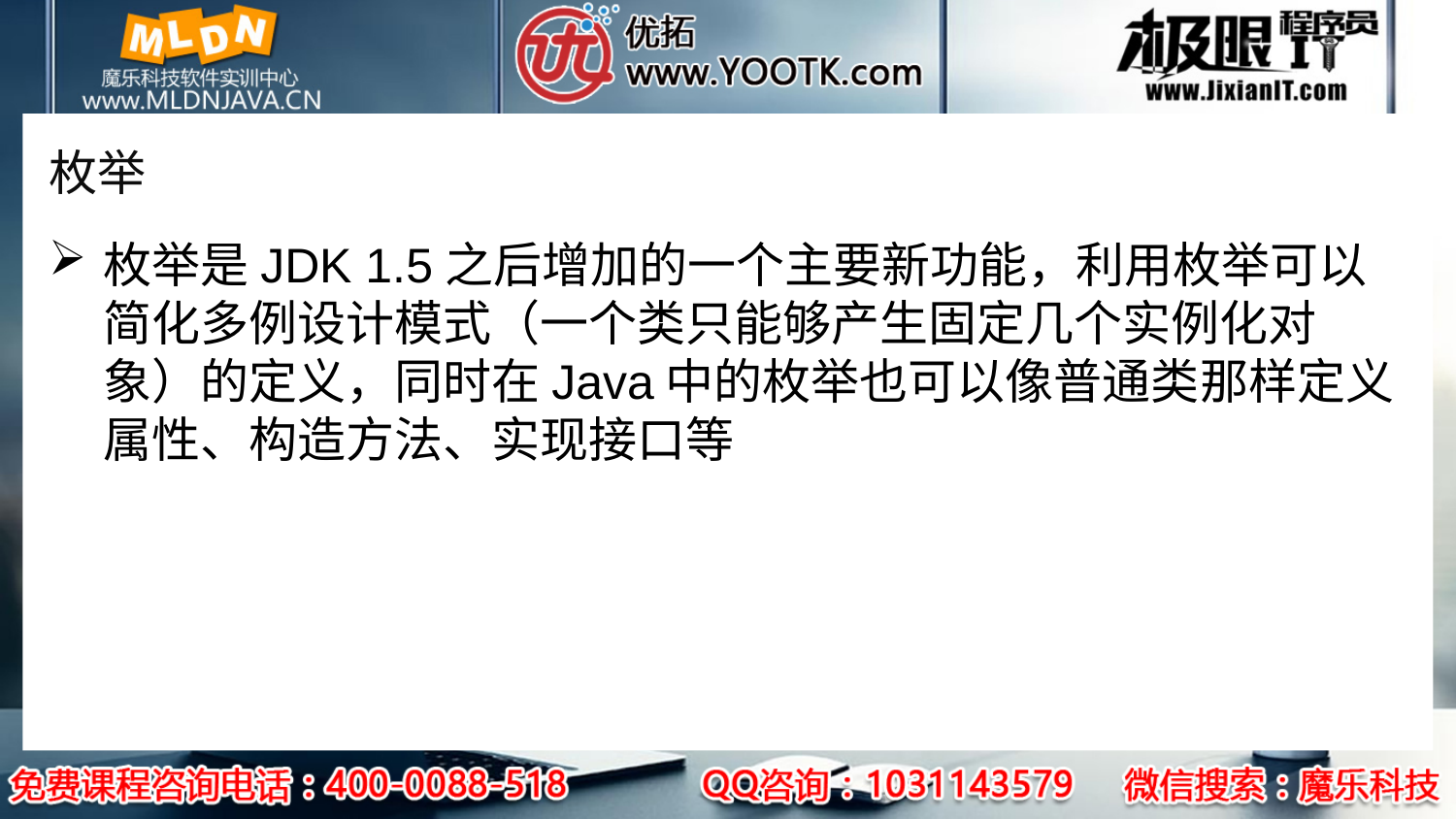

# 枚举
枚举是JDK 1.5之后增加的一个主要新功能，利用枚举可以简化多例设计模式（一个类只能够产生固定几个实例化对象）的定义，同时在Java中的枚举也可以像普通类那样定义属性、构造方法、实现接口等